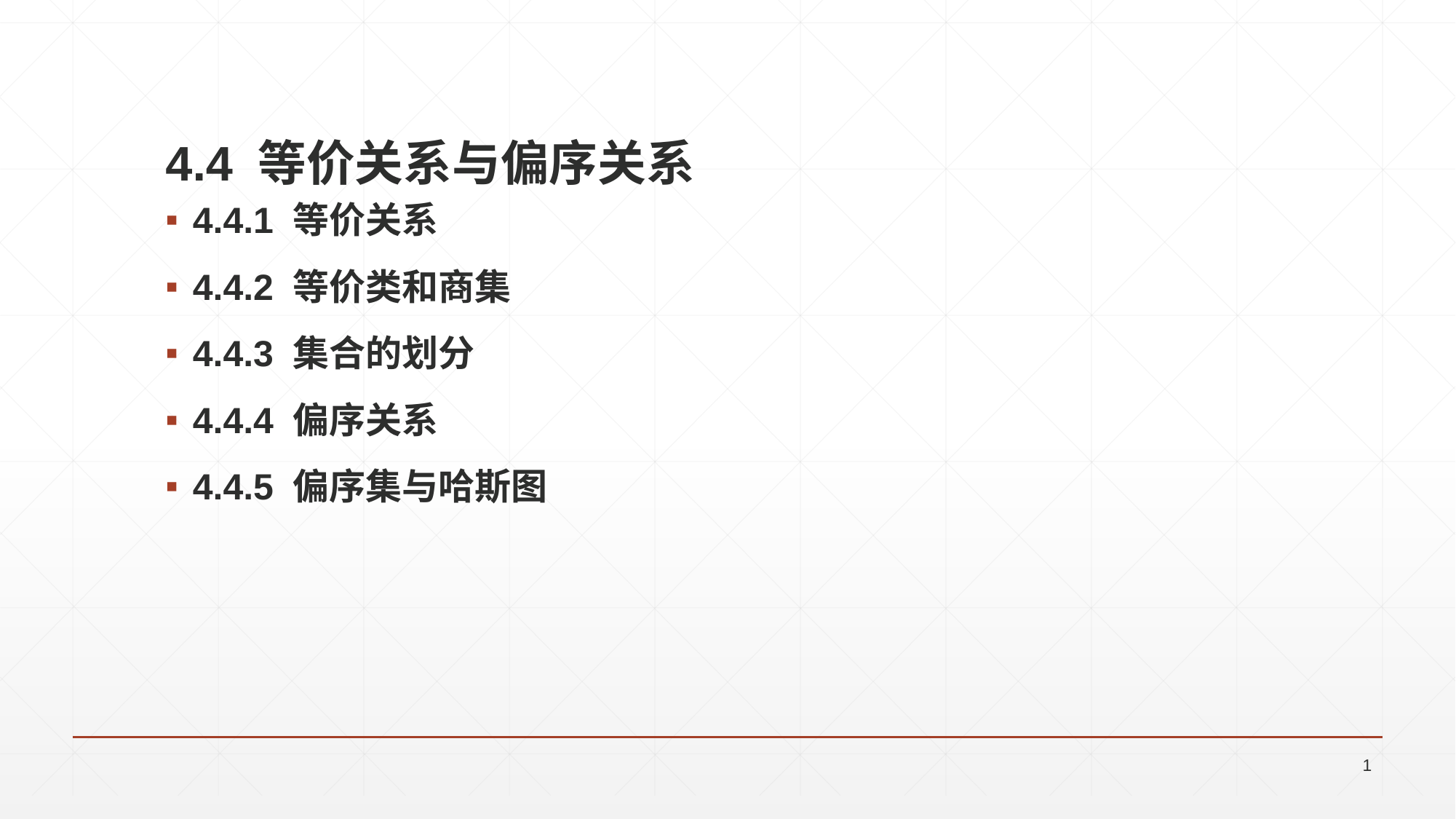

4.4 等价关系与偏序关系
4.4.1 等价关系
4.4.2 等价类和商集
4.4.3 集合的划分
4.4.4 偏序关系
4.4.5 偏序集与哈斯图
1